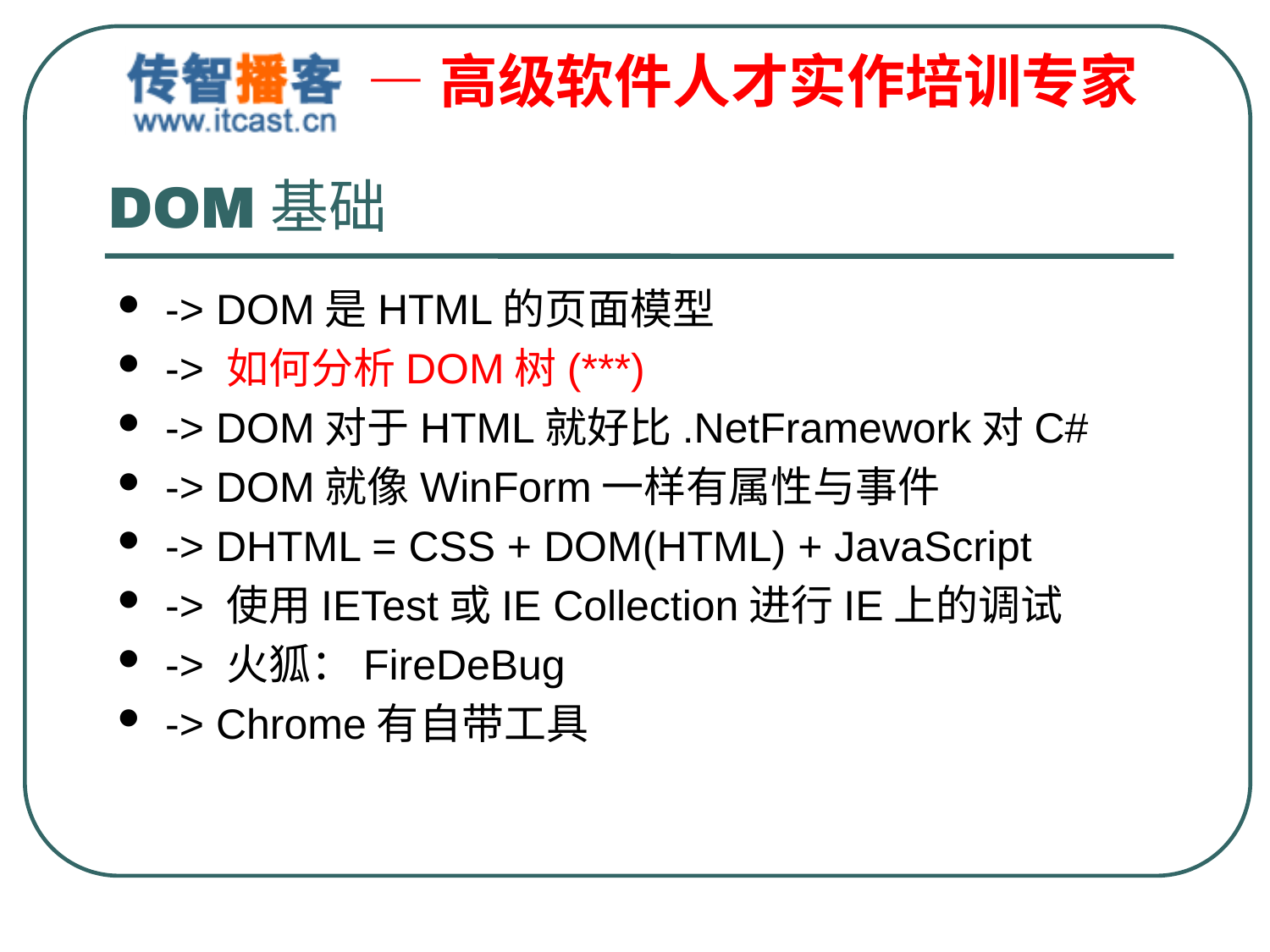

# DOM基础
-> DOM是HTML的页面模型
-> 如何分析DOM树(***)
-> DOM对于HTML就好比.NetFramework对C#
-> DOM就像WinForm一样有属性与事件
-> DHTML = CSS + DOM(HTML) + JavaScript
-> 使用IETest或IE Collection进行IE上的调试
-> 火狐：FireDeBug
-> Chrome有自带工具